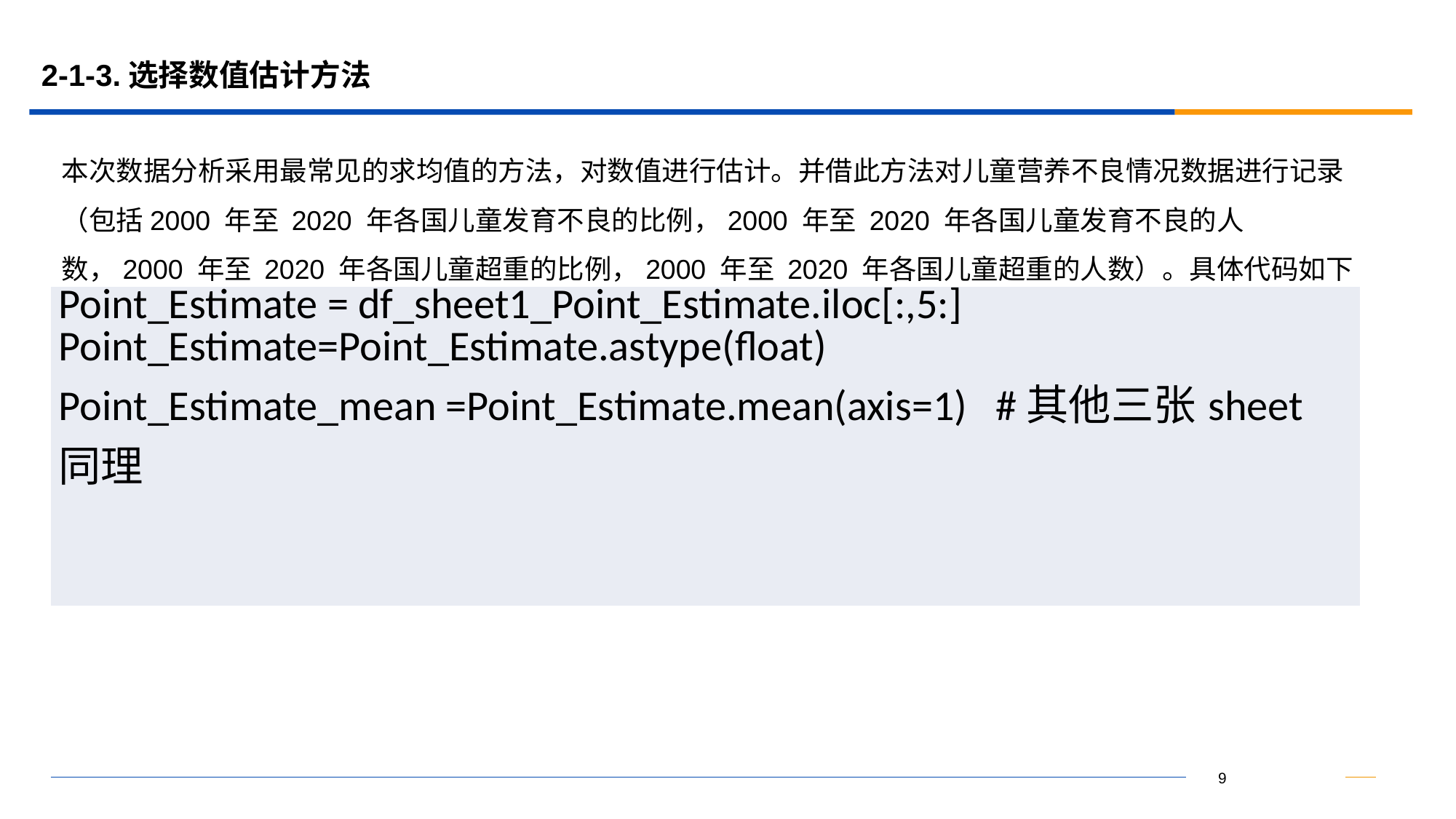

# 2-1-3.选择数值估计方法
本次数据分析采用最常见的求均值的方法，对数值进行估计。并借此方法对儿童营养不良情况数据进行记录（包括2000 年至 2020 年各国儿童发育不良的比例，2000 年至 2020 年各国儿童发育不良的人数，2000 年至 2020 年各国儿童超重的比例，2000 年至 2020 年各国儿童超重的人数）。具体代码如下图所示。

| Point\_Estimate = df\_sheet1\_Point\_Estimate.iloc[:,5:] Point\_Estimate=Point\_Estimate.astype(float) Point\_Estimate\_mean =Point\_Estimate.mean(axis=1) #其他三张sheet同理 |
| --- |